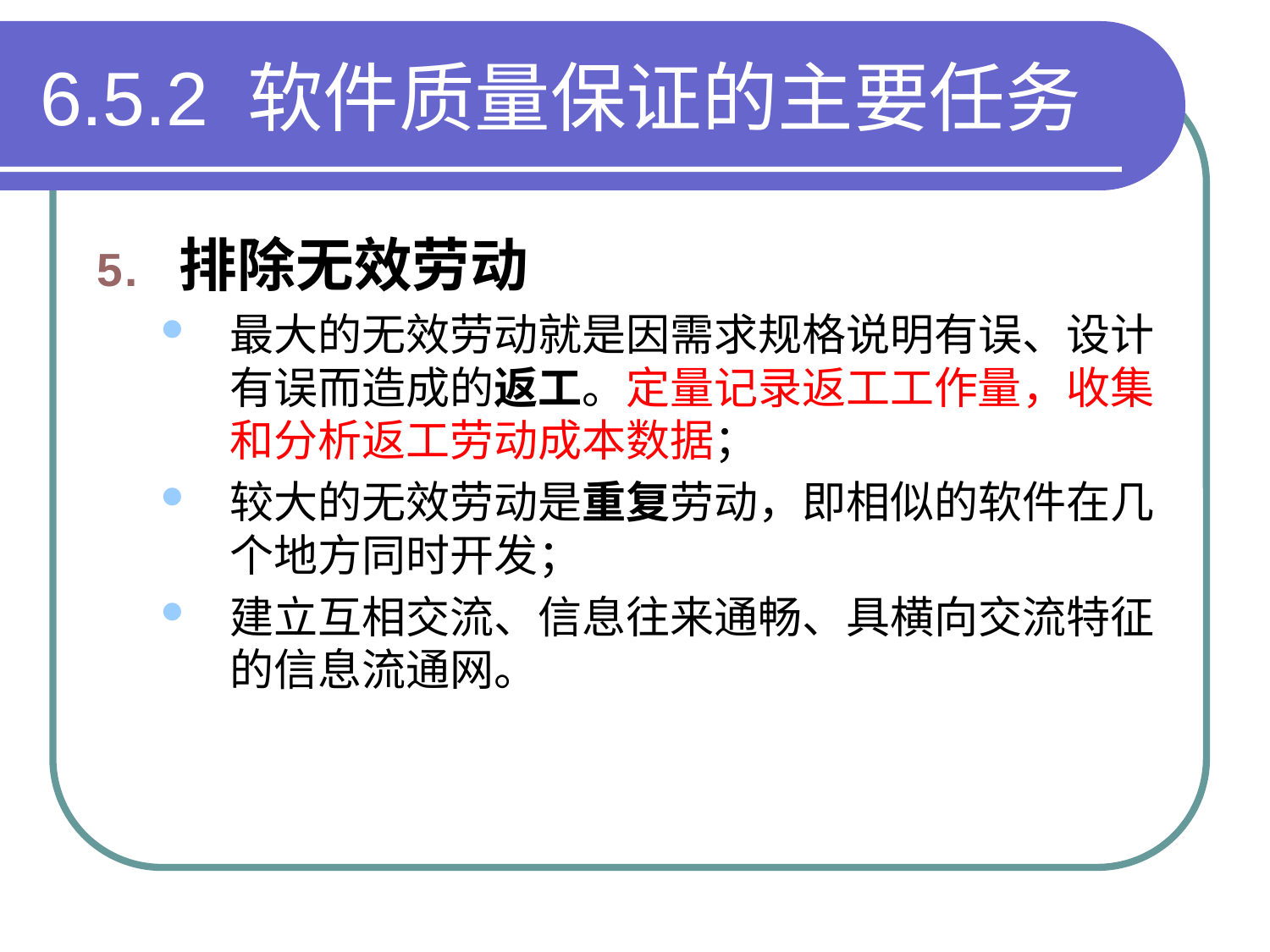

# 6.5.2 软件质量保证的主要任务
排除无效劳动
最大的无效劳动就是因需求规格说明有误、设计有误而造成的返工。定量记录返工工作量，收集和分析返工劳动成本数据；
较大的无效劳动是重复劳动，即相似的软件在几个地方同时开发；
建立互相交流、信息往来通畅、具横向交流特征的信息流通网。

72